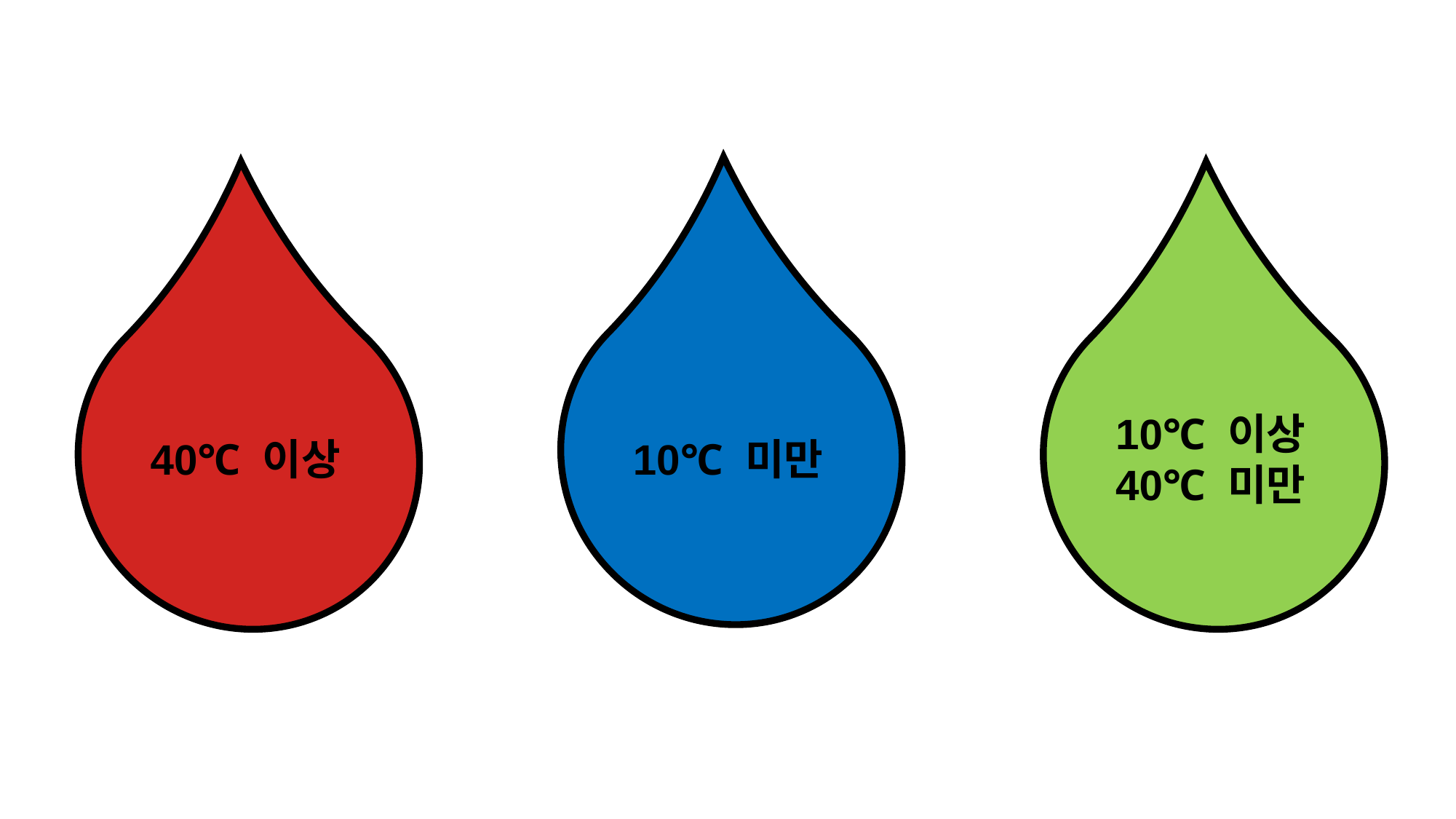

10℃ 이상
40℃ 미만
40℃ 이상
10℃ 미만